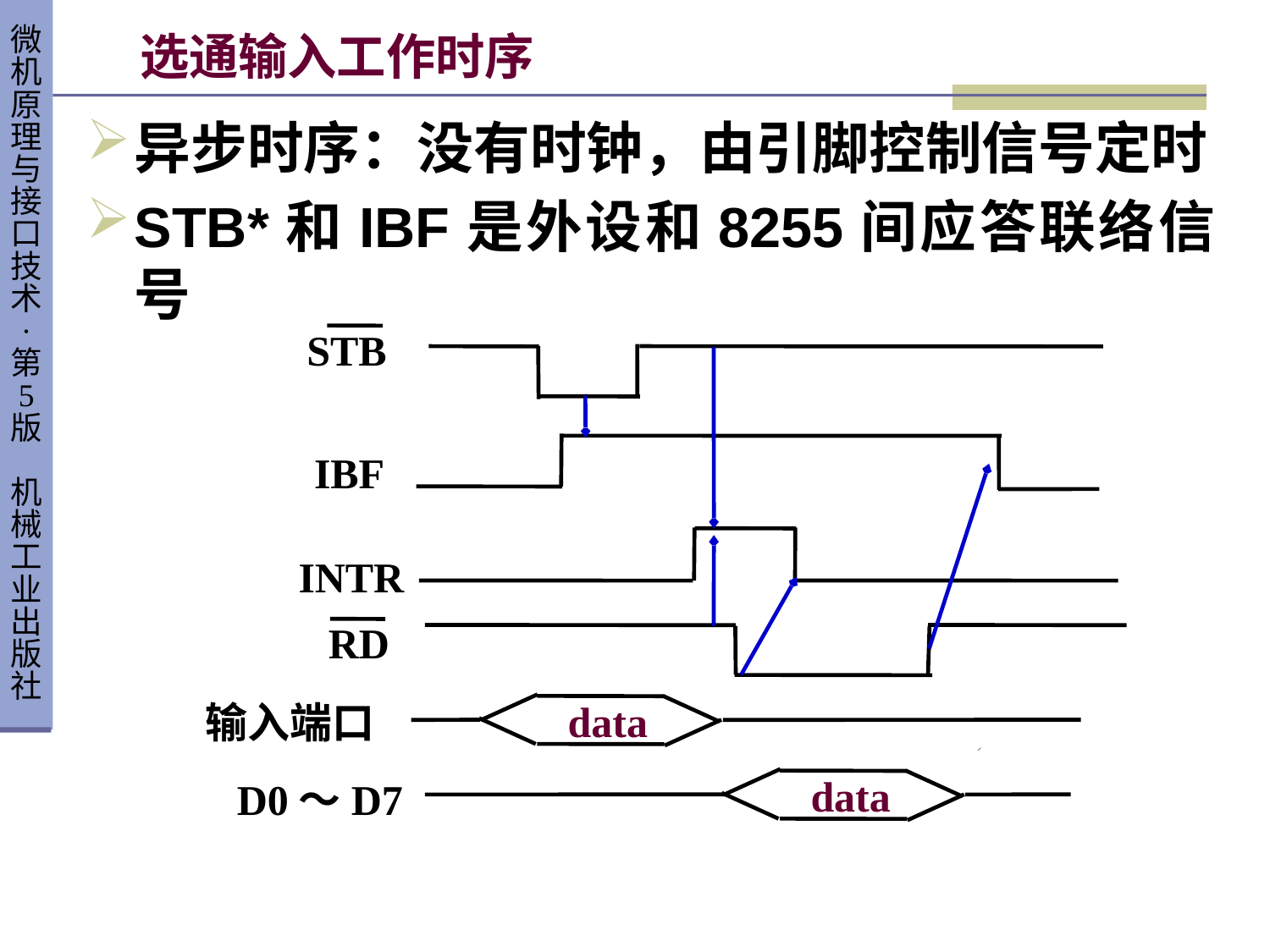

# 选通输入工作时序
异步时序：没有时钟，由引脚控制信号定时
STB*和IBF是外设和8255间应答联络信号
STB

IBF

INTR

RD

data
输入端口

data

D0～D7